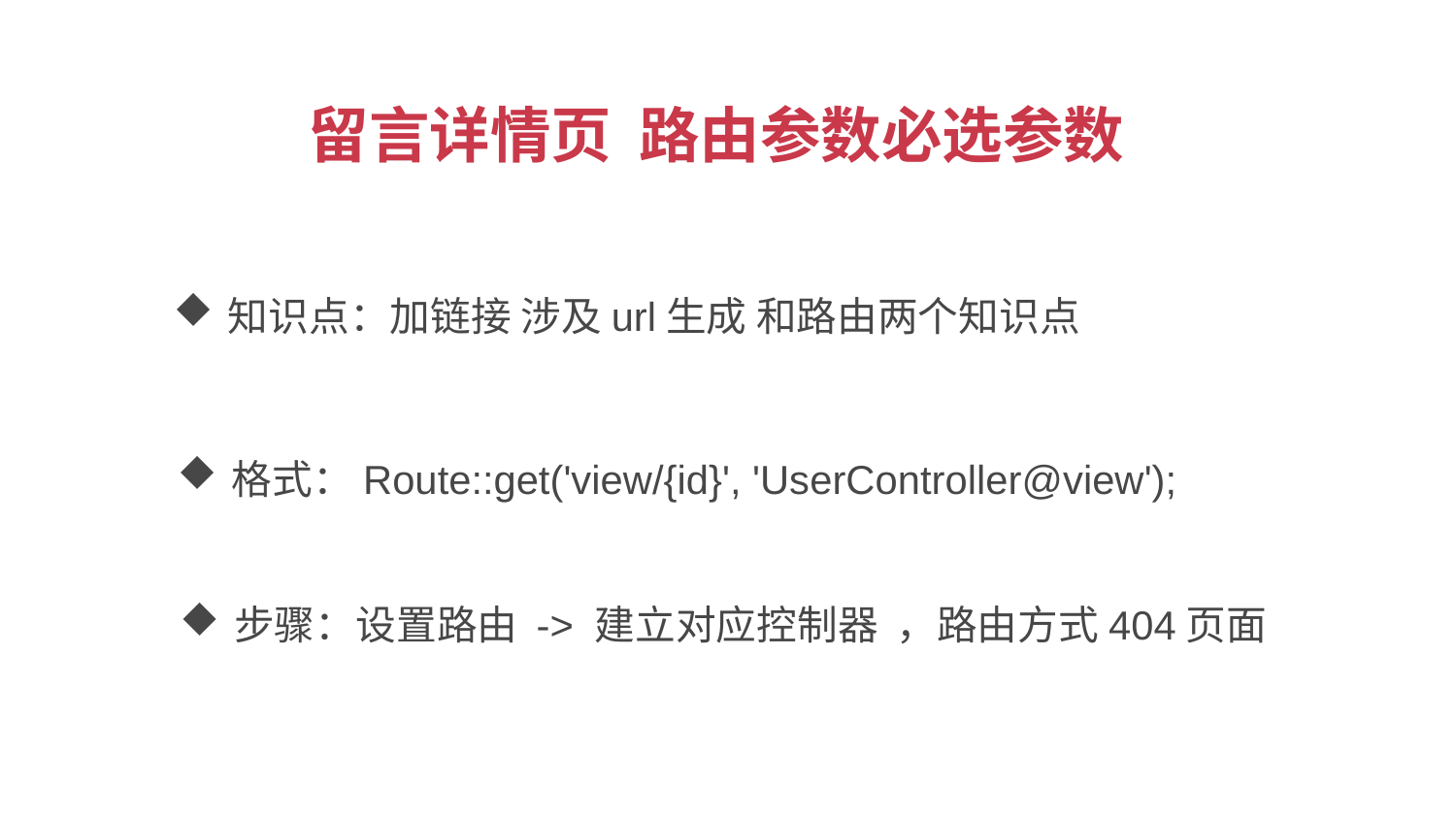

留言详情页  路由参数必选参数

知识点：加链接 涉及url生成 和路由两个知识点
格式：Route::get('view/{id}', 'UserController@view');
步骤：设置路由 -> 建立对应控制器  ，路由方式404页面